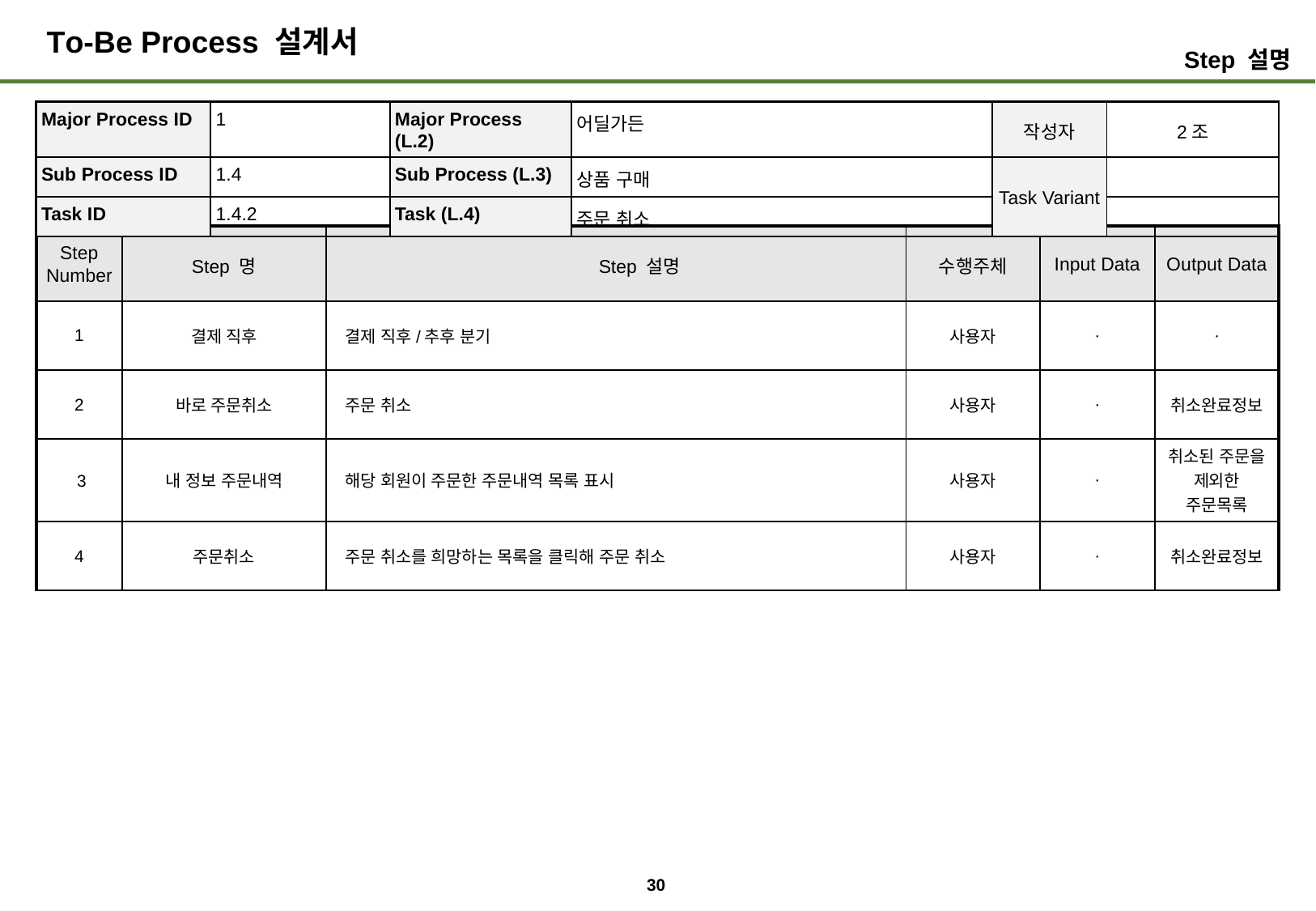

# To-Be Process 설계서
Step 설명
| Major Process ID | 1 | Major Process (L.2) | 어딜가든 | 작성자 | 2조 |
| --- | --- | --- | --- | --- | --- |
| Sub Process ID | 1.4 | Sub Process (L.3) | 상품 구매 | Task Variant |  |
| Task ID | 1.4.2 | Task (L.4) | 주문 취소 |  |  |
| Step Number | Step 명 | Step 설명 | 수행주체 | Input Data | Output Data |
| --- | --- | --- | --- | --- | --- |
| 1 | 결제 직후 | 결제 직후/추후 분기 | 사용자 | · | · |
| 2 | 바로 주문취소 | 주문 취소 | 사용자 | · | 취소완료정보 |
| 3 | 내 정보 주문내역 | 해당 회원이 주문한 주문내역 목록 표시 | 사용자 | · | 취소된 주문을 제외한 주문목록 |
| 4 | 주문취소 | 주문 취소를 희망하는 목록을 클릭해 주문 취소 | 사용자 | · | 취소완료정보 |